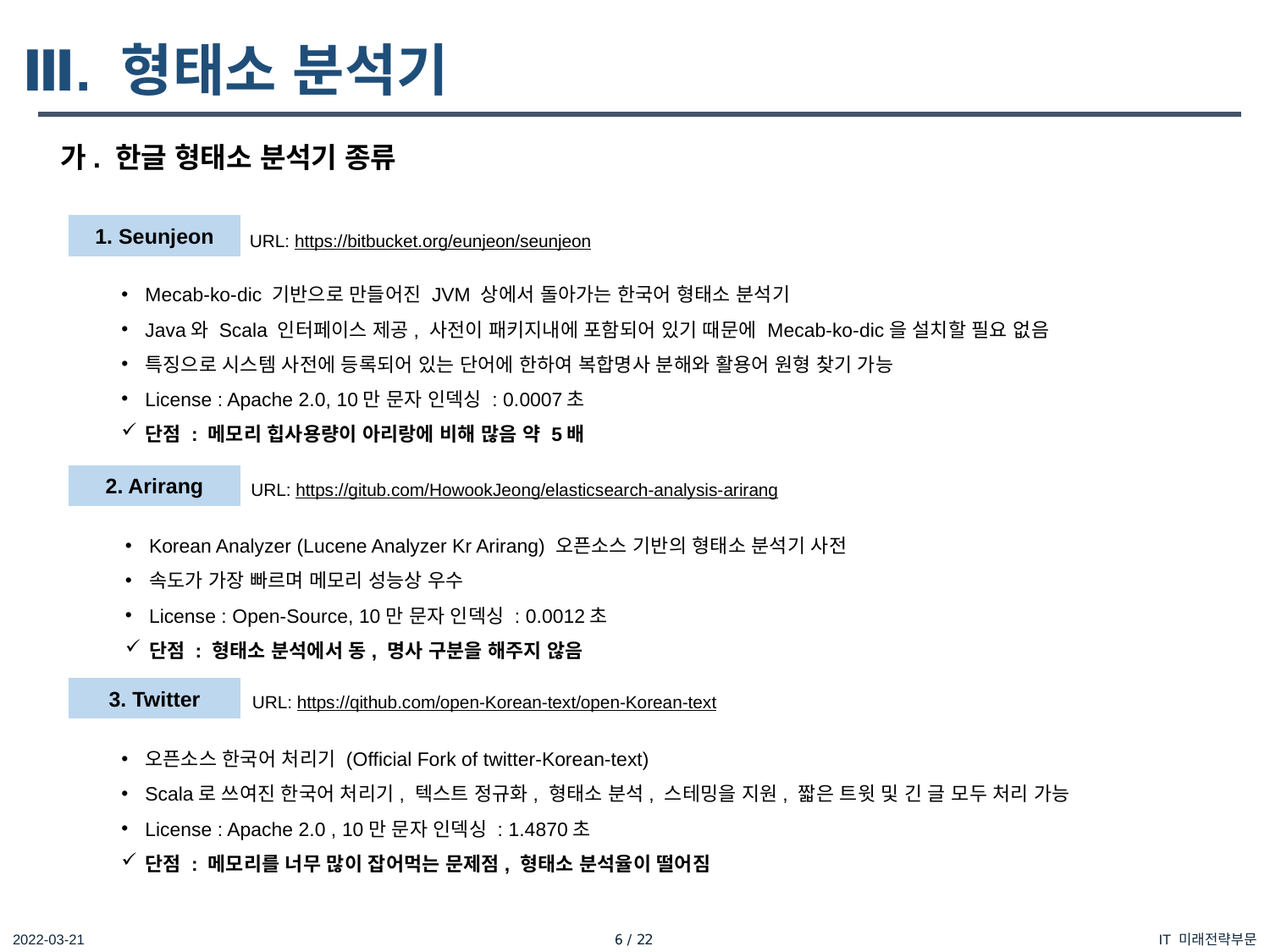

Ⅲ. 형태소 분석기

가. 한글 형태소 분석기 종류
URL: https://bitbucket.org/eunjeon/seunjeon
1. Seunjeon
Mecab-ko-dic 기반으로 만들어진 JVM 상에서 돌아가는 한국어 형태소 분석기
Java와 Scala 인터페이스 제공, 사전이 패키지내에 포함되어 있기 때문에 Mecab-ko-dic을 설치할 필요 없음
특징으로 시스템 사전에 등록되어 있는 단어에 한하여 복합명사 분해와 활용어 원형 찾기 가능
License : Apache 2.0, 10만 문자 인덱싱 : 0.0007초
단점 : 메모리 힙사용량이 아리랑에 비해 많음 약 5배

URL: https://gitub.com/HowookJeong/elasticsearch-analysis-arirang
2. Arirang
Korean Analyzer (Lucene Analyzer Kr Arirang) 오픈소스 기반의 형태소 분석기 사전
속도가 가장 빠르며 메모리 성능상 우수
License : Open-Source, 10만 문자 인덱싱 : 0.0012초
단점 : 형태소 분석에서 동, 명사 구분을 해주지 않음

URL: https://qithub.com/open-Korean-text/open-Korean-text
3. Twitter
오픈소스 한국어 처리기 (Official Fork of twitter-Korean-text)
Scala로 쓰여진 한국어 처리기, 텍스트 정규화, 형태소 분석, 스테밍을 지원, 짧은 트윗 및 긴 글 모두 처리 가능
License : Apache 2.0 , 10만 문자 인덱싱 : 1.4870초
단점 : 메모리를 너무 많이 잡어먹는 문제점, 형태소 분석율이 떨어짐

IT 미래전략부문
2022-03-21
6 / 22